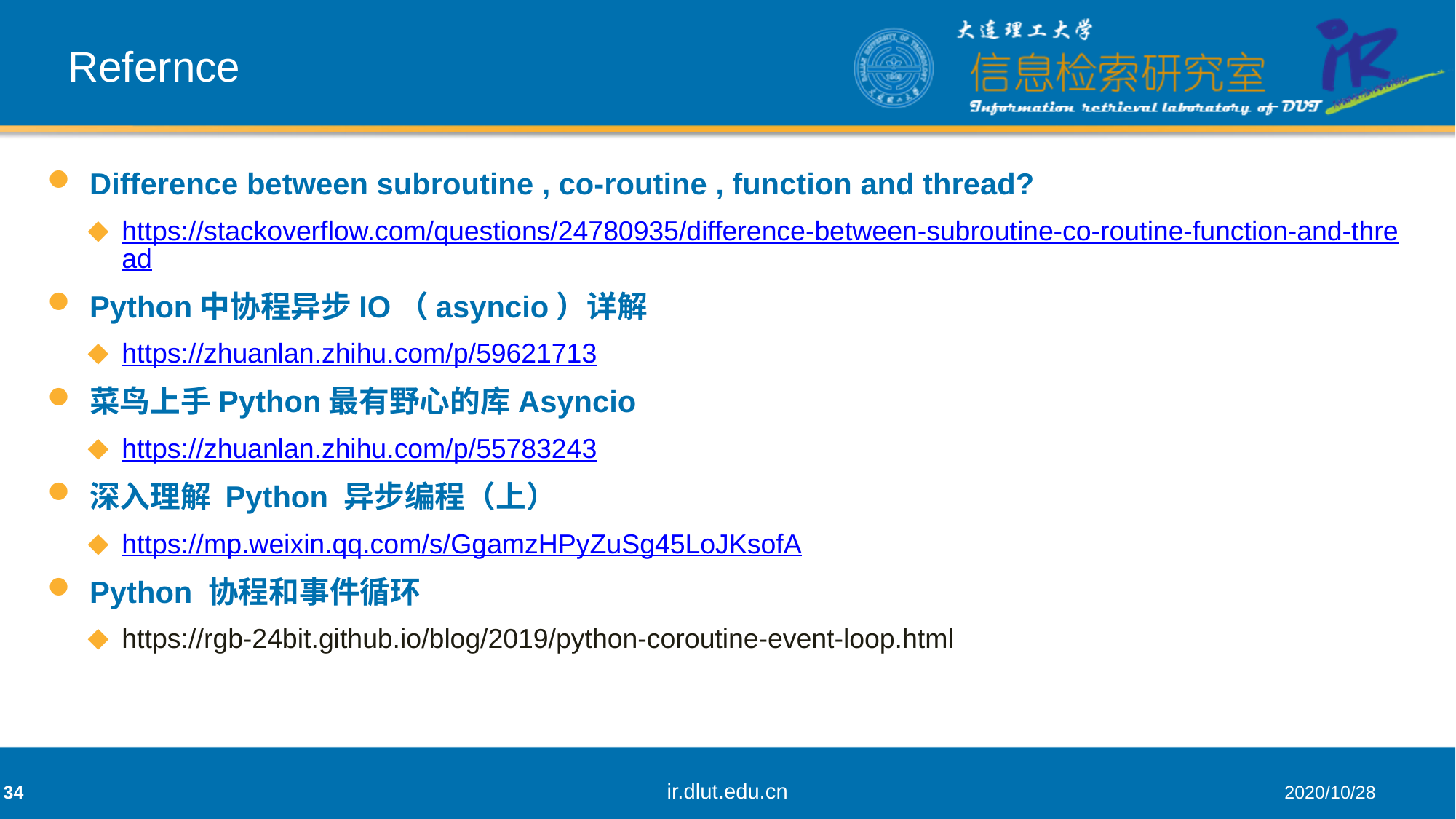

# Refernce
Difference between subroutine , co-routine , function and thread?
https://stackoverflow.com/questions/24780935/difference-between-subroutine-co-routine-function-and-thread
Python中协程异步IO（asyncio）详解
https://zhuanlan.zhihu.com/p/59621713
菜鸟上手Python最有野心的库Asyncio
https://zhuanlan.zhihu.com/p/55783243
深入理解 Python 异步编程（上）
https://mp.weixin.qq.com/s/GgamzHPyZuSg45LoJKsofA
Python 协程和事件循环
https://rgb-24bit.github.io/blog/2019/python-coroutine-event-loop.html